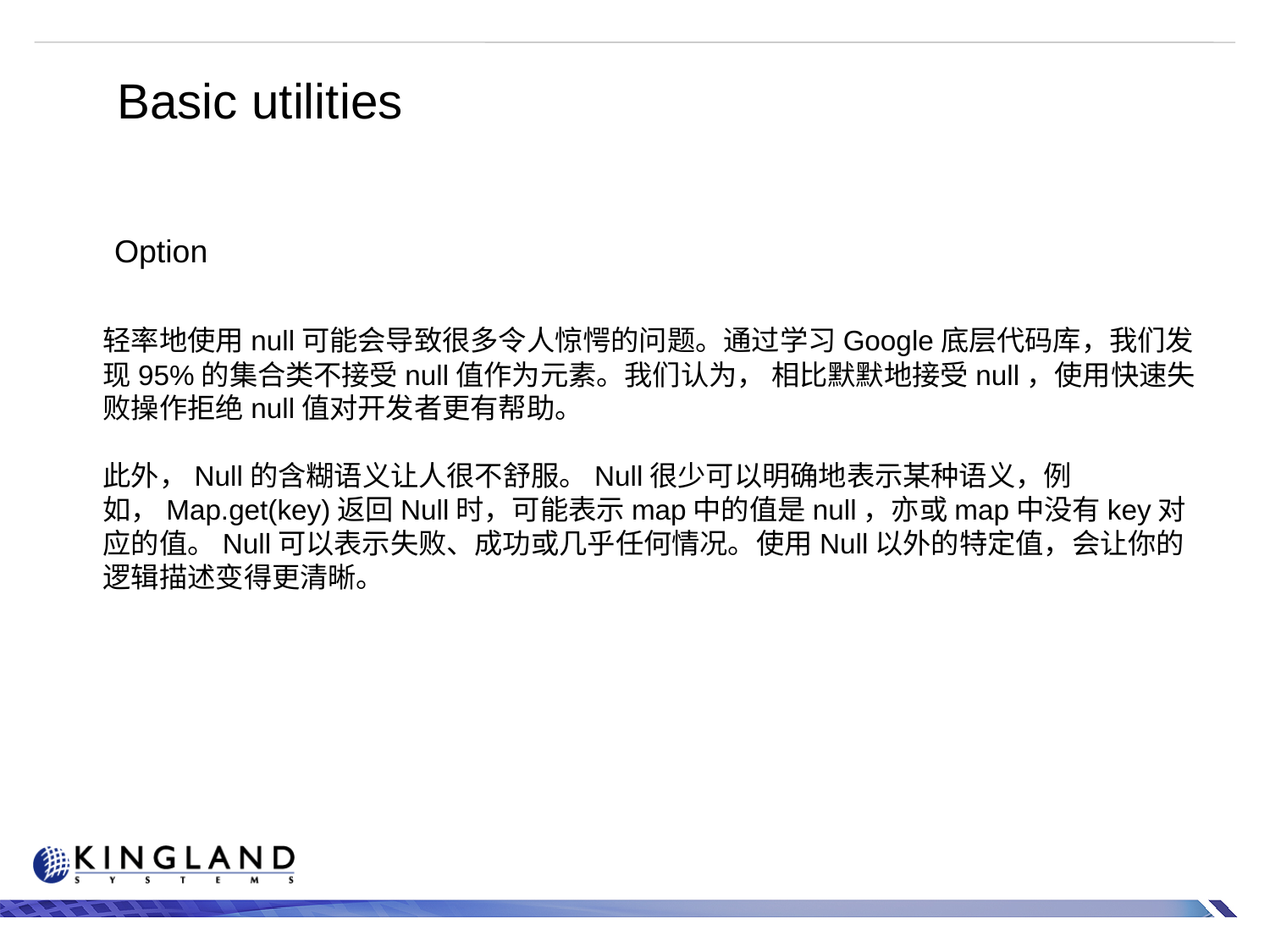

Basic utilities
Option
轻率地使用null可能会导致很多令人惊愕的问题。通过学习Google底层代码库，我们发现95%的集合类不接受null值作为元素。我们认为， 相比默默地接受null，使用快速失败操作拒绝null值对开发者更有帮助。
此外，Null的含糊语义让人很不舒服。Null很少可以明确地表示某种语义，例如，Map.get(key)返回Null时，可能表示map中的值是null，亦或map中没有key对应的值。Null可以表示失败、成功或几乎任何情况。使用Null以外的特定值，会让你的逻辑描述变得更清晰。